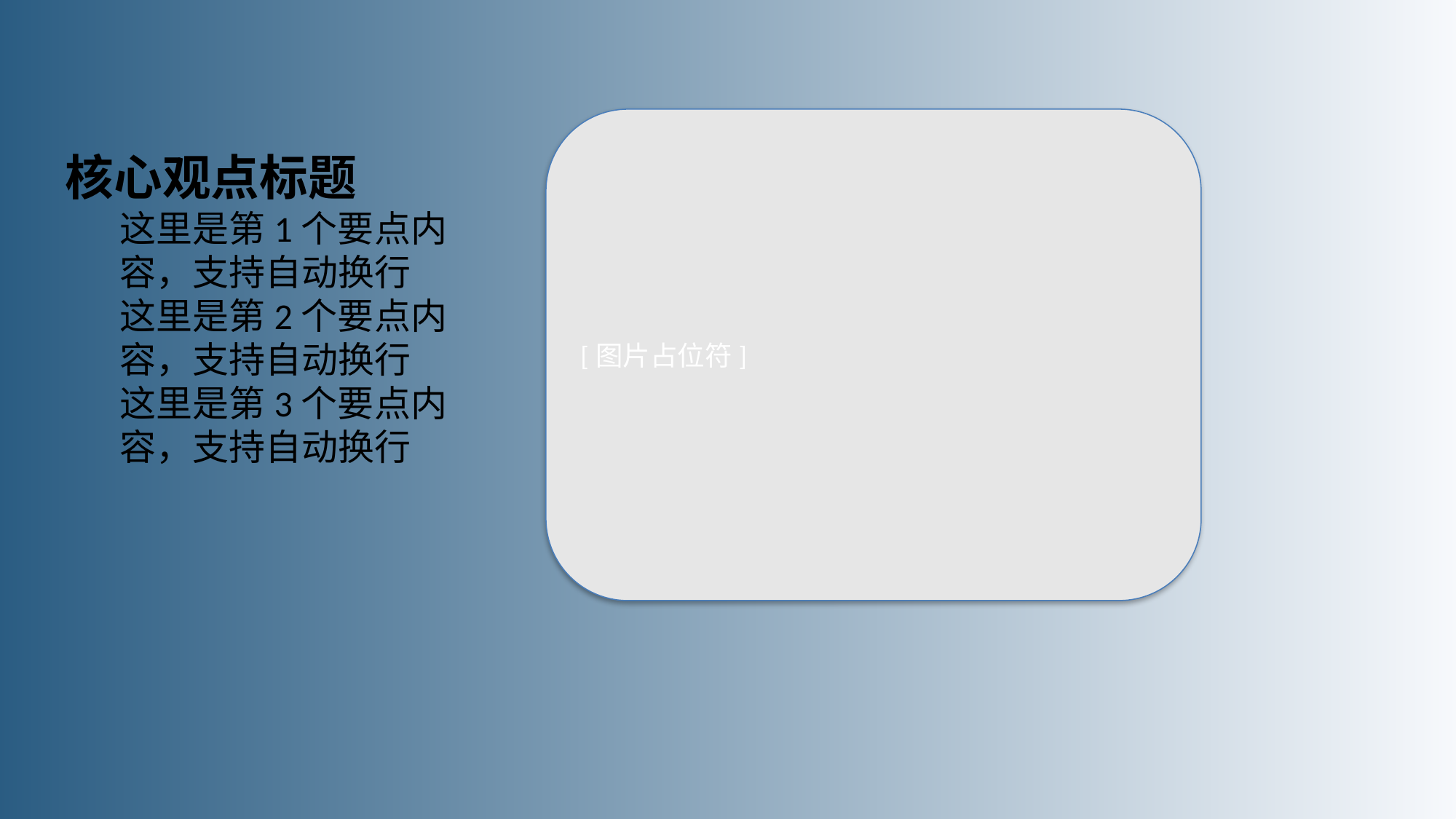

#

核心观点标题
这里是第1个要点内容，支持自动换行
这里是第2个要点内容，支持自动换行
这里是第3个要点内容，支持自动换行
[图片占位符]